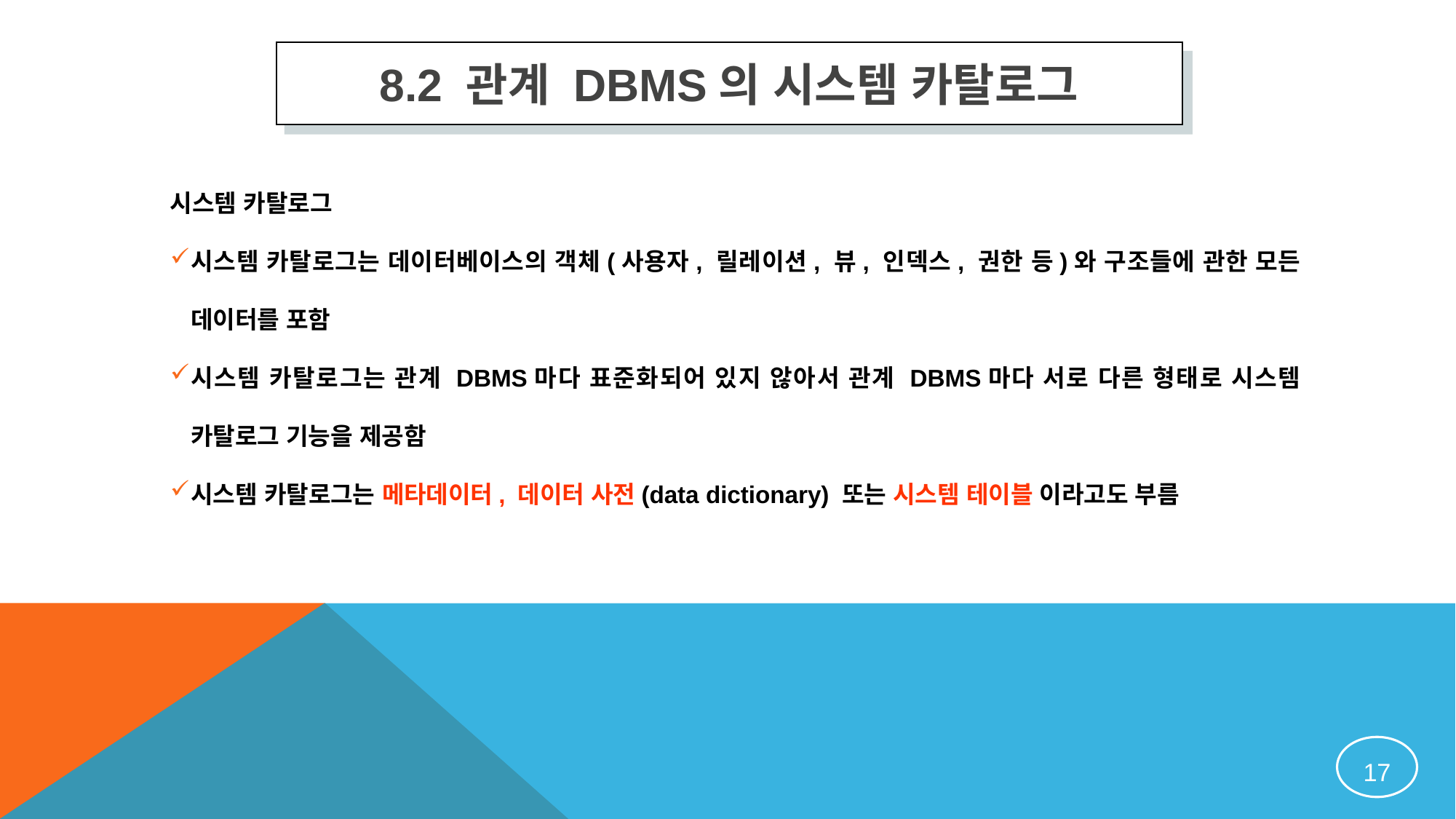

8.2 관계 DBMS의 시스템 카탈로그
시스템 카탈로그
시스템 카탈로그는 데이터베이스의 객체(사용자, 릴레이션, 뷰, 인덱스, 권한 등)와 구조들에 관한 모든 데이터를 포함
시스템 카탈로그는 관계 DBMS마다 표준화되어 있지 않아서 관계 DBMS마다 서로 다른 형태로 시스템 카탈로그 기능을 제공함
시스템 카탈로그는 메타데이터, 데이터 사전(data dictionary) 또는 시스템 테이블 이라고도 부름
17